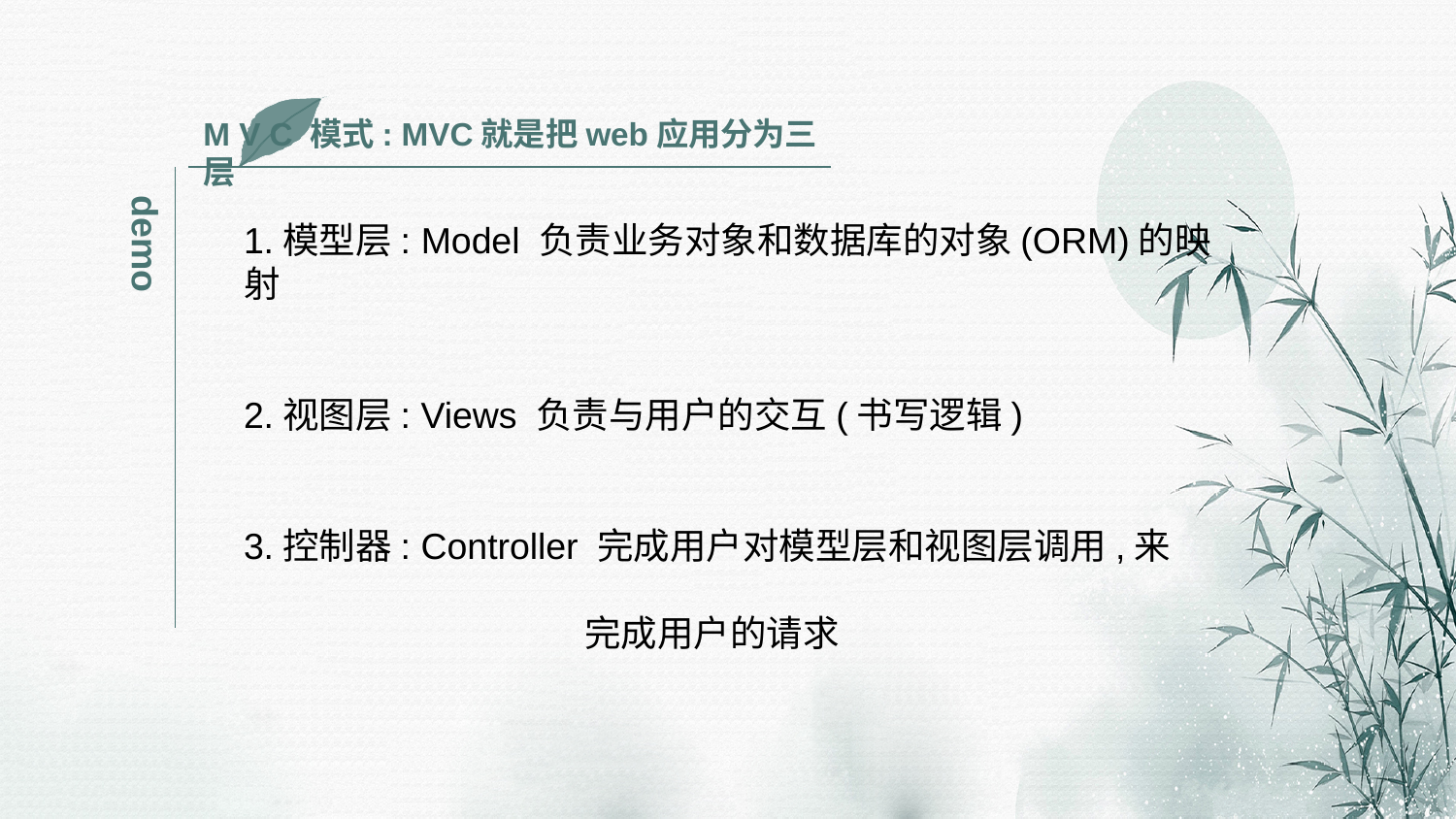

M V C 模式: MVC就是把web应用分为三层
demo

1.模型层: Model 负责业务对象和数据库的对象(ORM)的映射

2.视图层: Views 负责与用户的交互(书写逻辑)

3.控制器: Controller 完成用户对模型层和视图层调用,来

  		     完成用户的请求